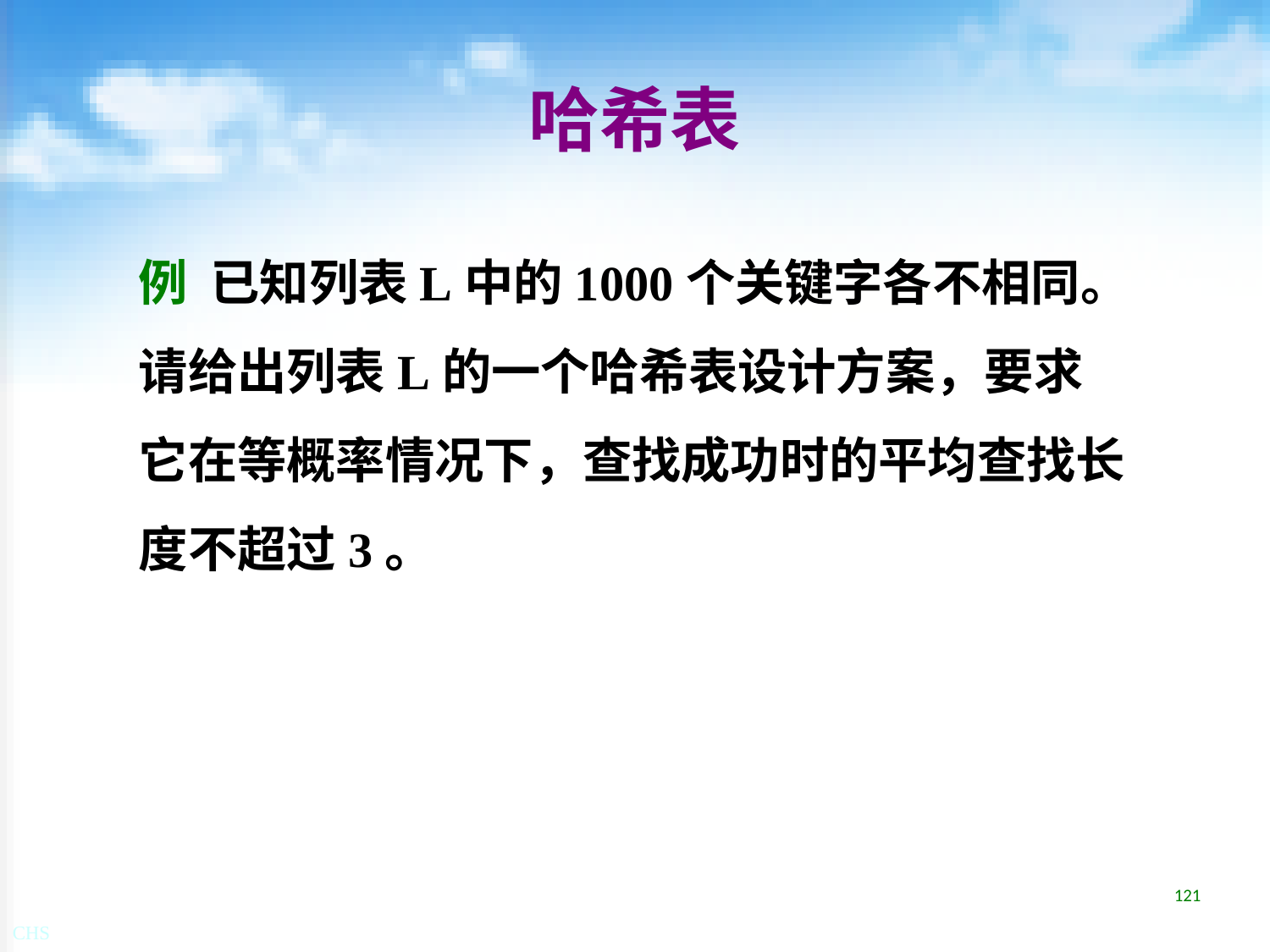

# 哈希表
例  已知列表L中的1000个关键字各不相同。请给出列表L的一个哈希表设计方案，要求它在等概率情况下，查找成功时的平均查找长度不超过3。
121